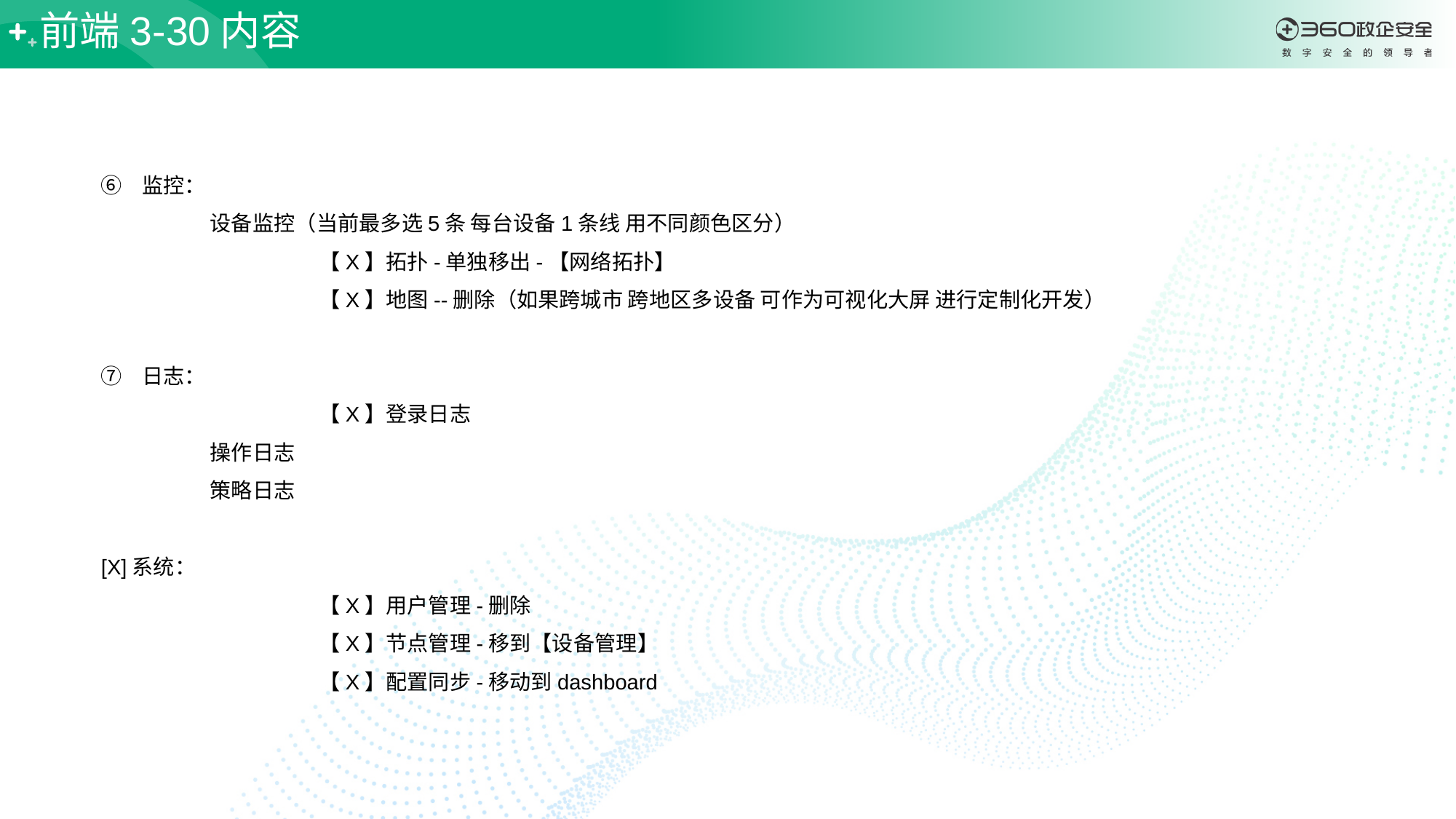

前端3-30内容
监控：
	设备监控（当前最多选5条 每台设备1条线 用不同颜色区分）
		【X】拓扑-单独移出-【网络拓扑】
		【X】地图--删除（如果跨城市 跨地区多设备 可作为可视化大屏 进行定制化开发）

日志：
		【X】登录日志
	操作日志
	策略日志

[X]系统：
		【X】用户管理-删除
		【X】节点管理-移到【设备管理】
		【X】配置同步-移动到dashboard